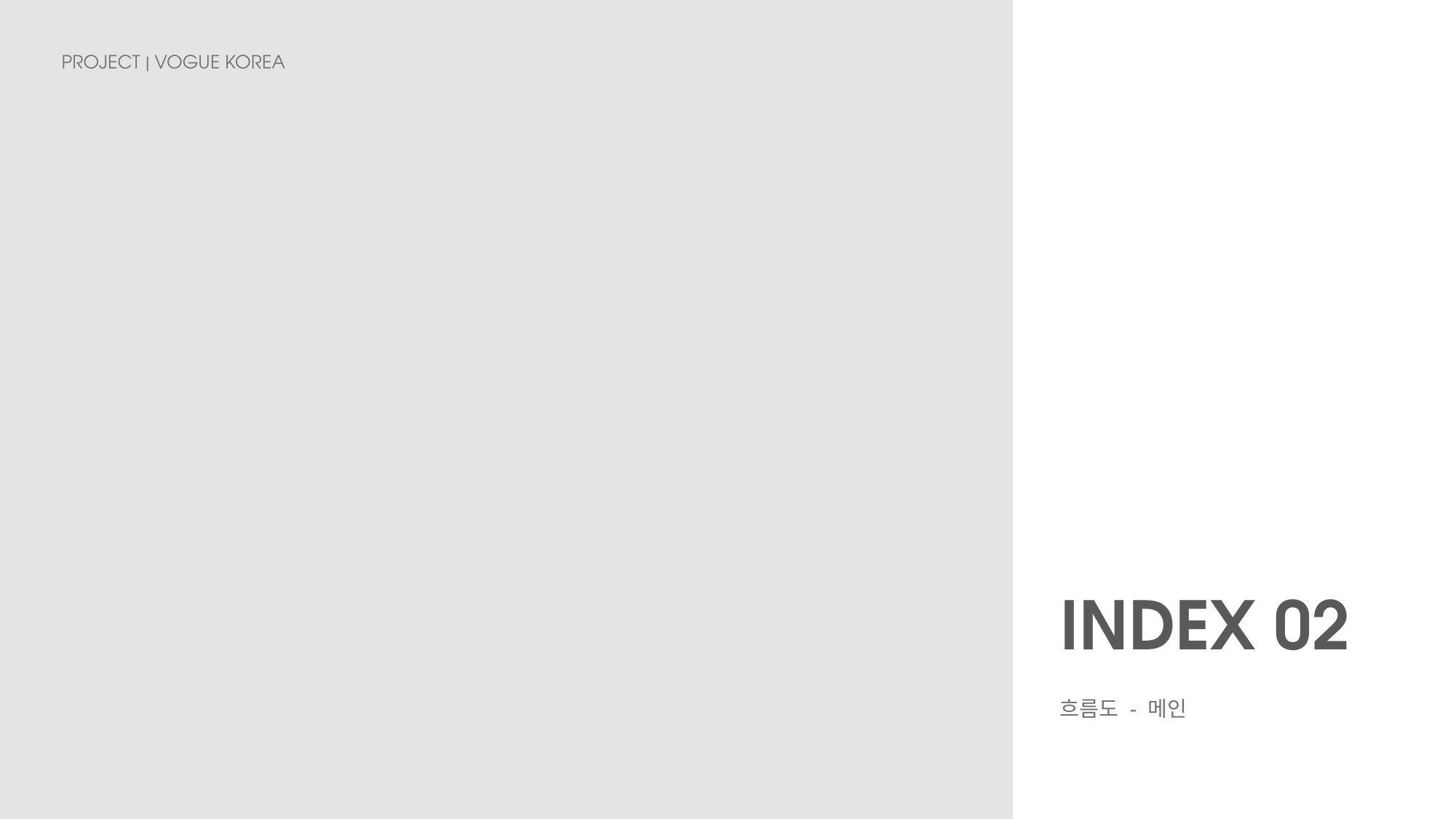

PROJECT | VOGUE KOREA
INDEX 02
흐름도 - 메인